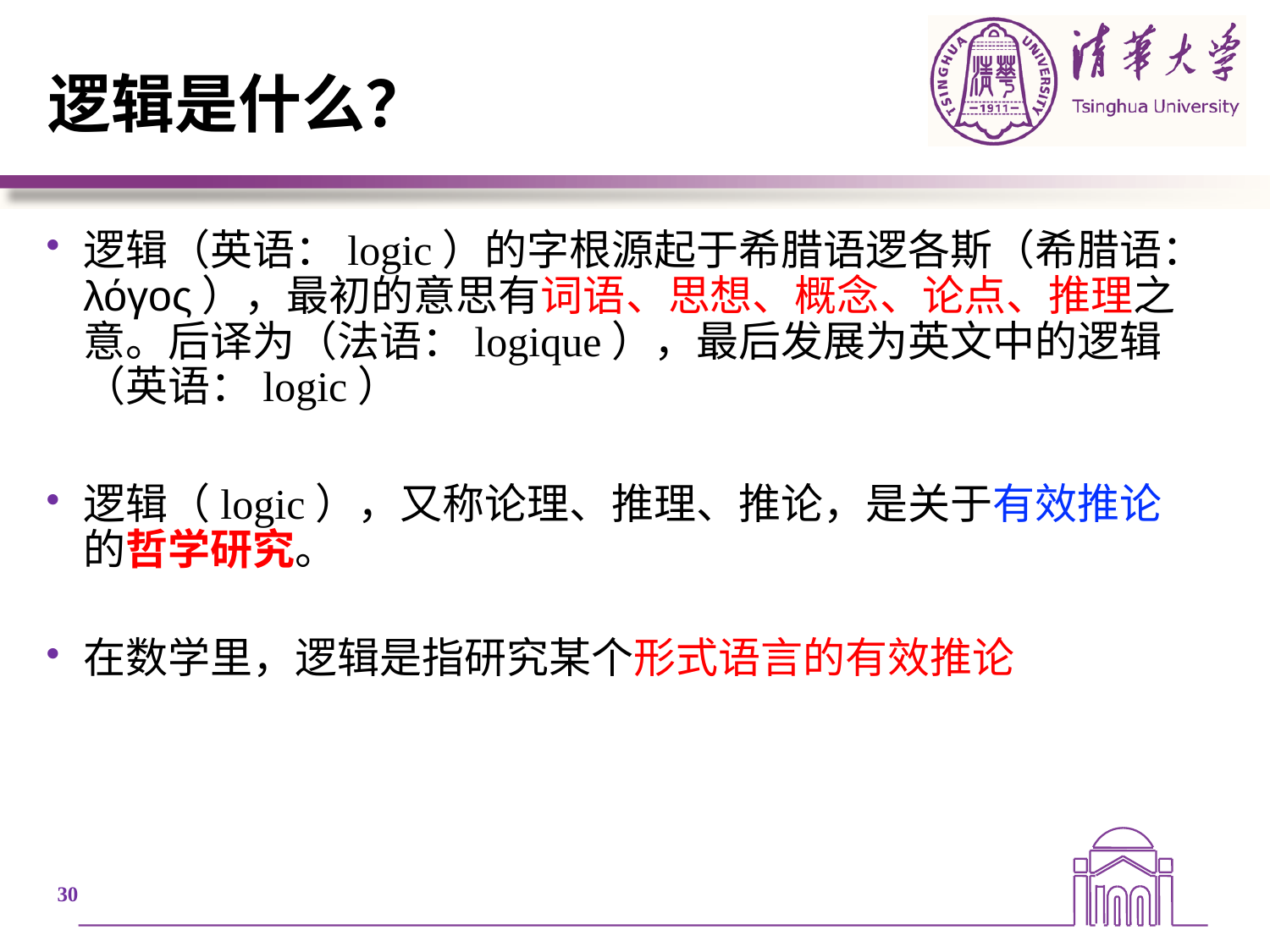

# 逻辑是什么？
逻辑（英语：logic）的字根源起于希腊语逻各斯（希腊语：λόγος），最初的意思有词语、思想、概念、论点、推理之意。后译为（法语：logique），最后发展为英文中的逻辑（英语：logic）

逻辑（logic），又称论理、推理、推论，是关于有效推论的哲学研究。

在数学里，逻辑是指研究某个形式语言的有效推论